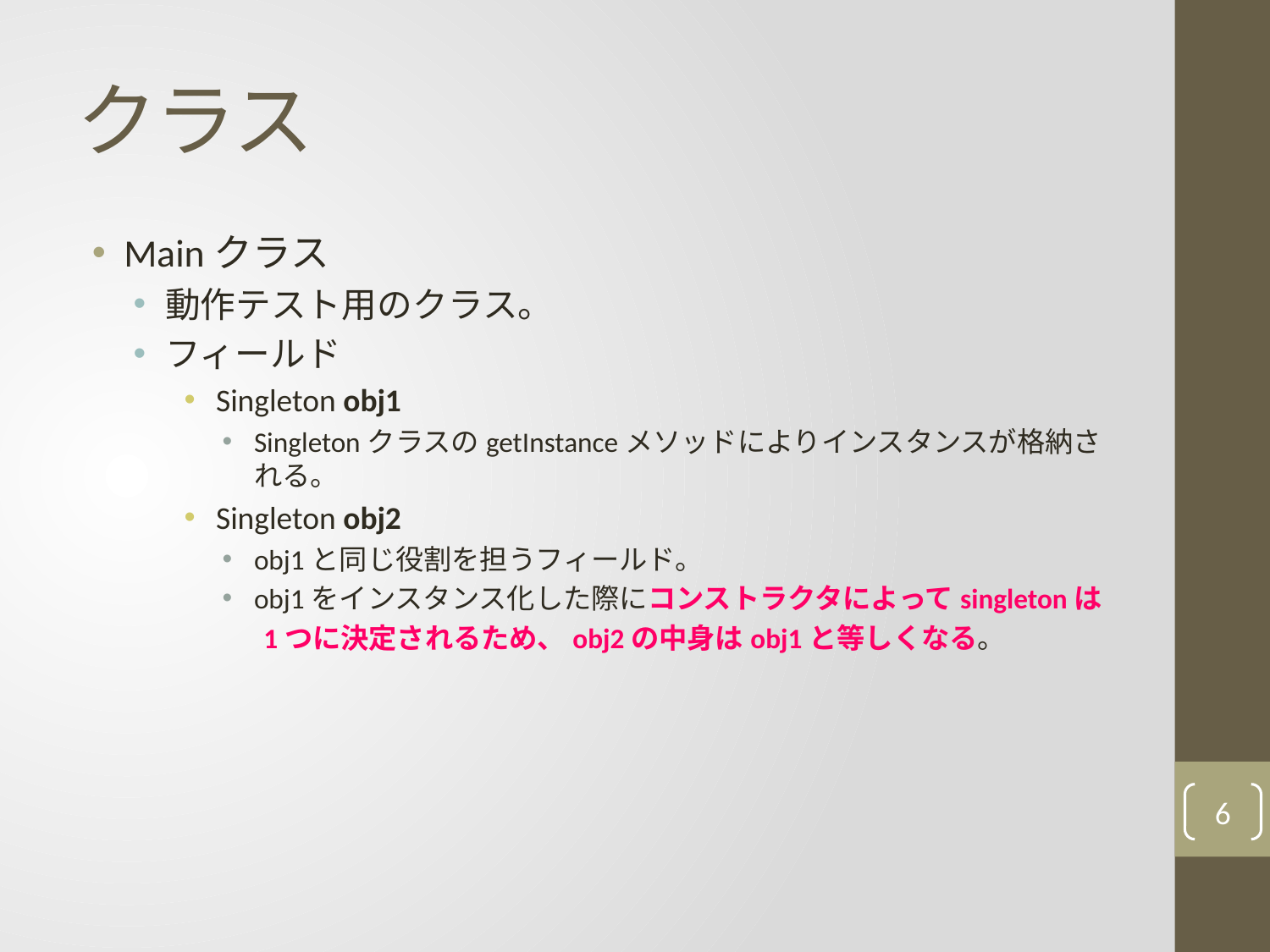

# クラス
Mainクラス
動作テスト用のクラス。
フィールド
Singleton obj1
SingletonクラスのgetInstanceメソッドによりインスタンスが格納される。
Singleton obj2
obj1と同じ役割を担うフィールド。
obj1をインスタンス化した際にコンストラクタによってsingletonは
　 1つに決定されるため、obj2の中身はobj1と等しくなる。
6